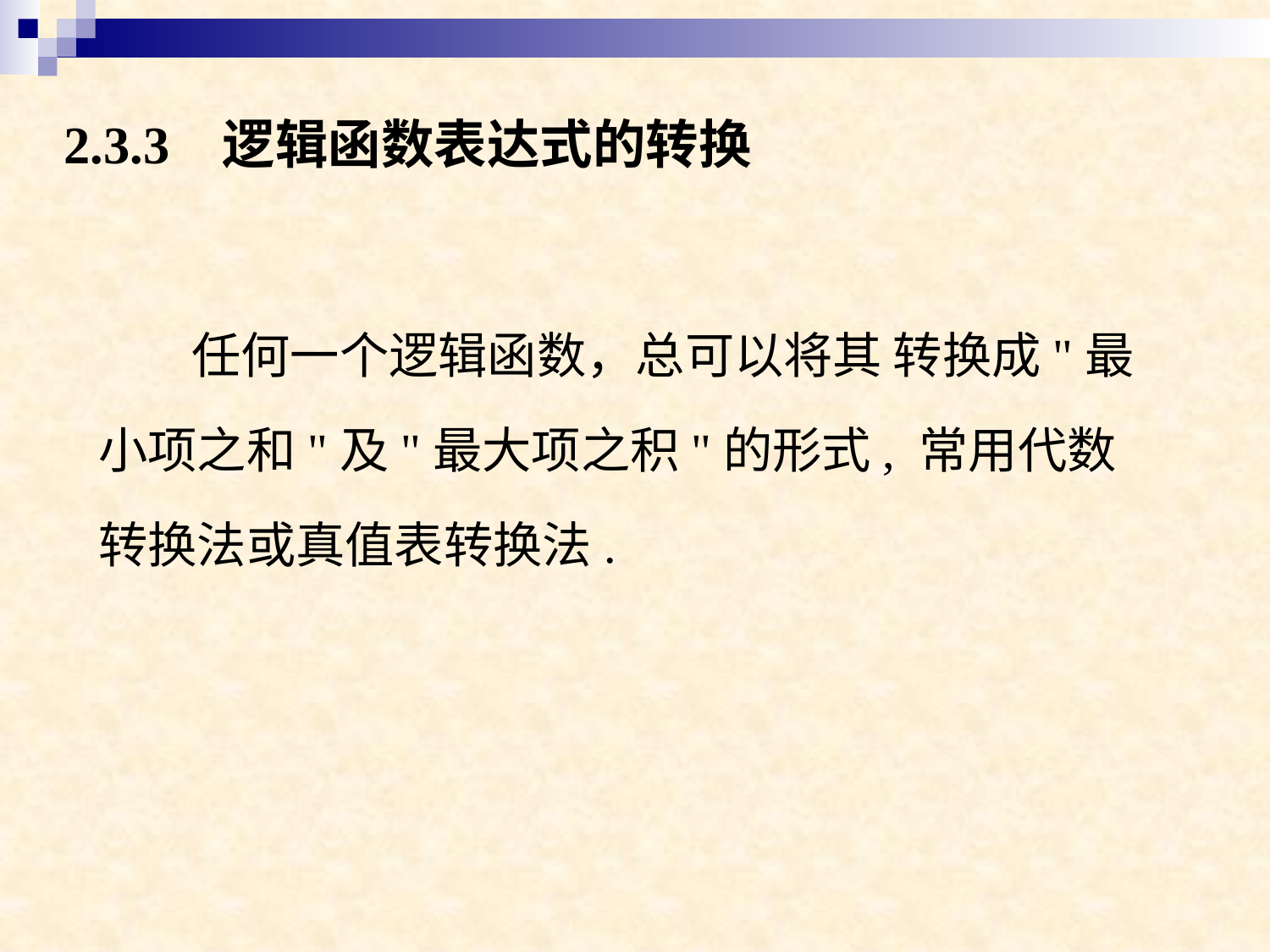

2.3.3   逻辑函数表达式的转换
任何一个逻辑函数，总可以将其 转换成"最小项之和"及"最大项之积"的形式, 常用代数转换法或真值表转换法.